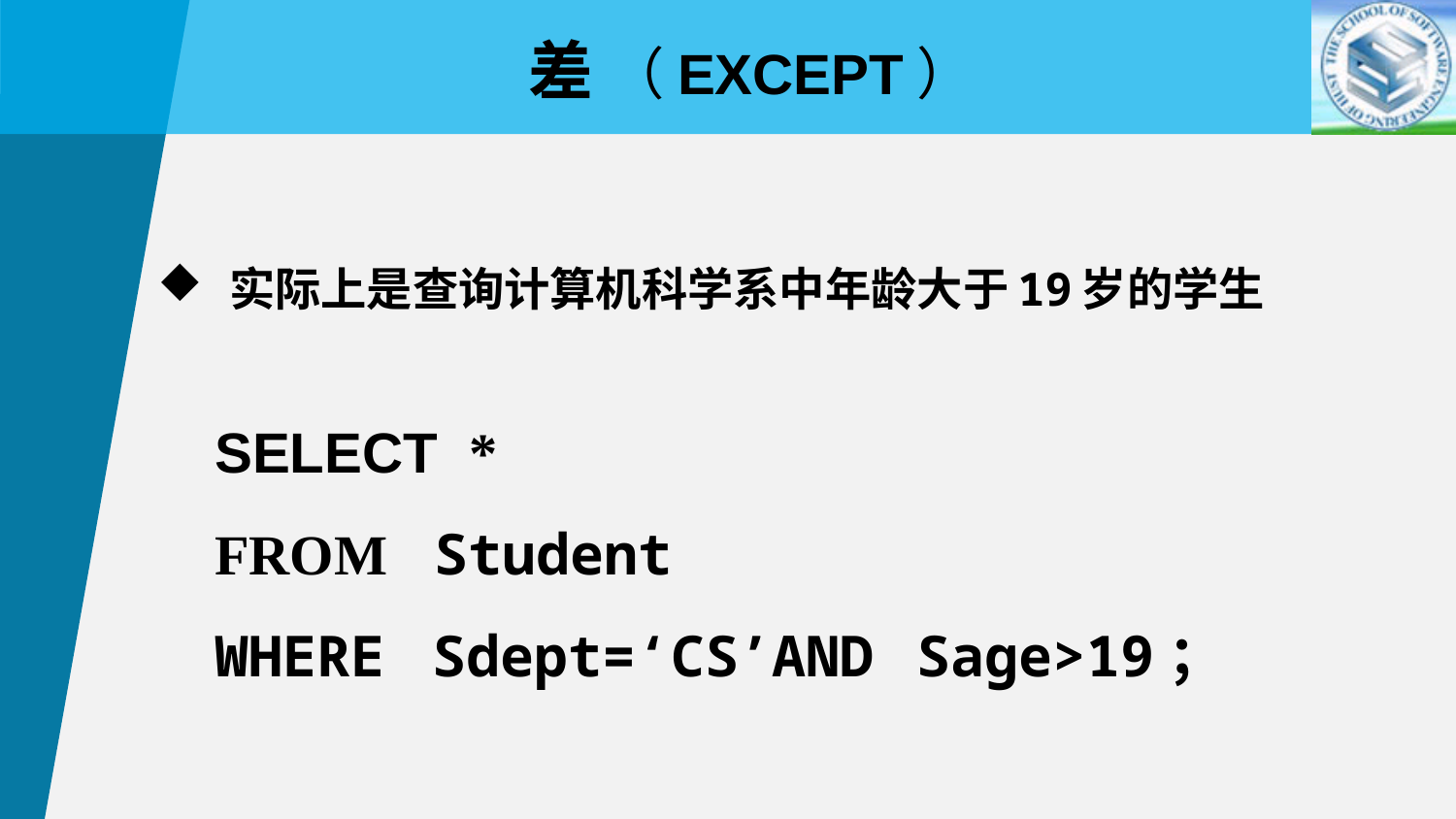

差 （except）
 实际上是查询计算机科学系中年龄大于19岁的学生
SELECT  *
FROM   Student
WHERE  Sdept=‘CS’AND   Sage>19；